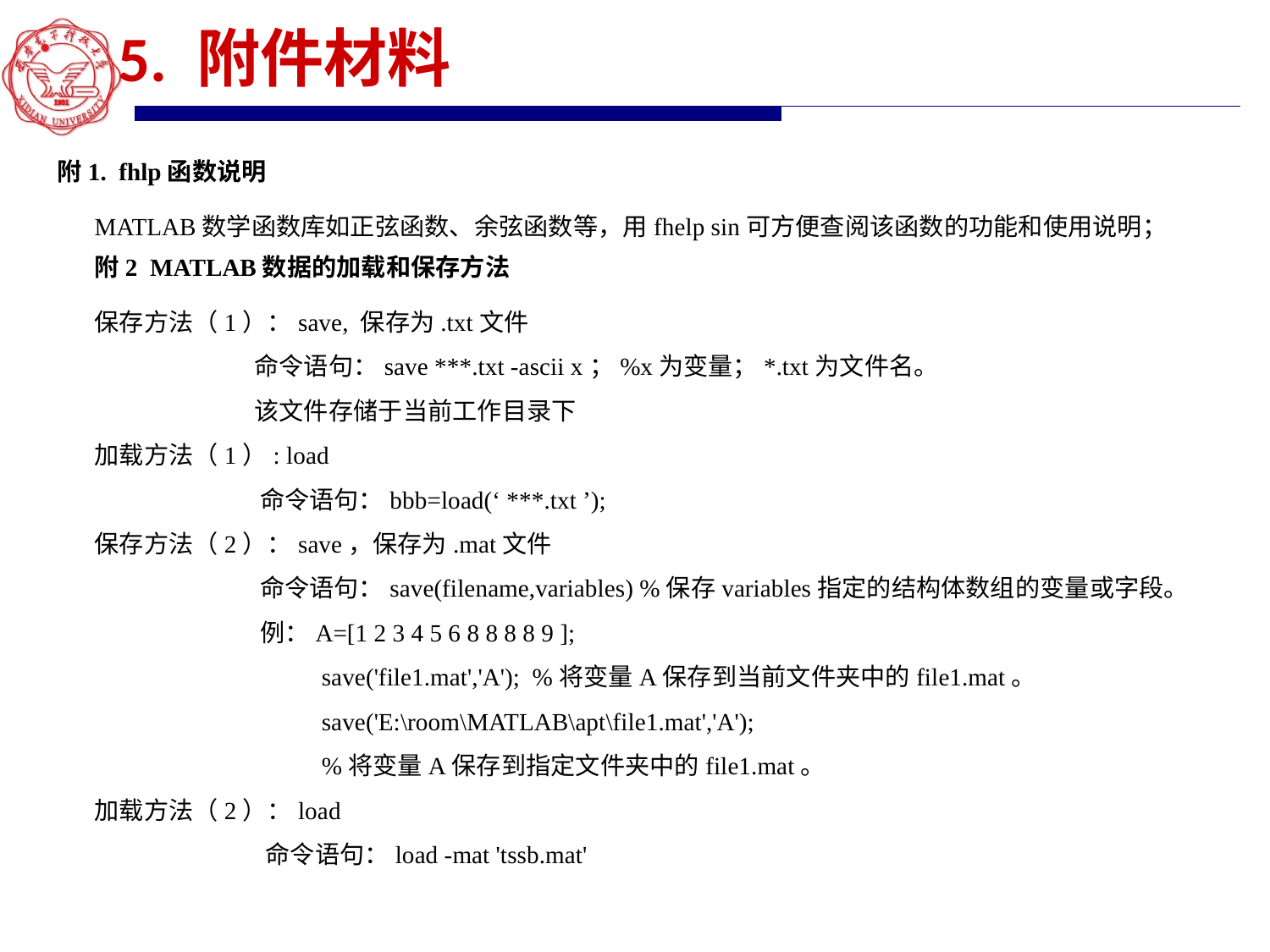

5. 附件材料
附1.  fhlp函数说明
MATLAB数学函数库如正弦函数、余弦函数等，用fhelp sin可方便查阅该函数的功能和使用说明；
附2  MATLAB数据的加载和保存方法
保存方法（1）：save, 保存为.txt文件
                            命令语句：save ***.txt -ascii x；%x为变量；*.txt为文件名。
                            该文件存储于当前工作目录下
加载方法（1）: load
                             命令语句：bbb=load(‘ ***.txt ’);
保存方法（2）：save，保存为.mat文件
                             命令语句：save(filename,variables) %保存variables指定的结构体数组的变量或字段。
                             例：A=[1 2 3 4 5 6 8 8 8 8 9 ];
                                     save('file1.mat','A');  %将变量A保存到当前文件夹中的file1.mat。
                                     save('E:\room\MATLAB\apt\file1.mat','A');
                                     %将变量A保存到指定文件夹中的file1.mat。
加载方法（2）：load
                              命令语句：load -mat 'tssb.mat'